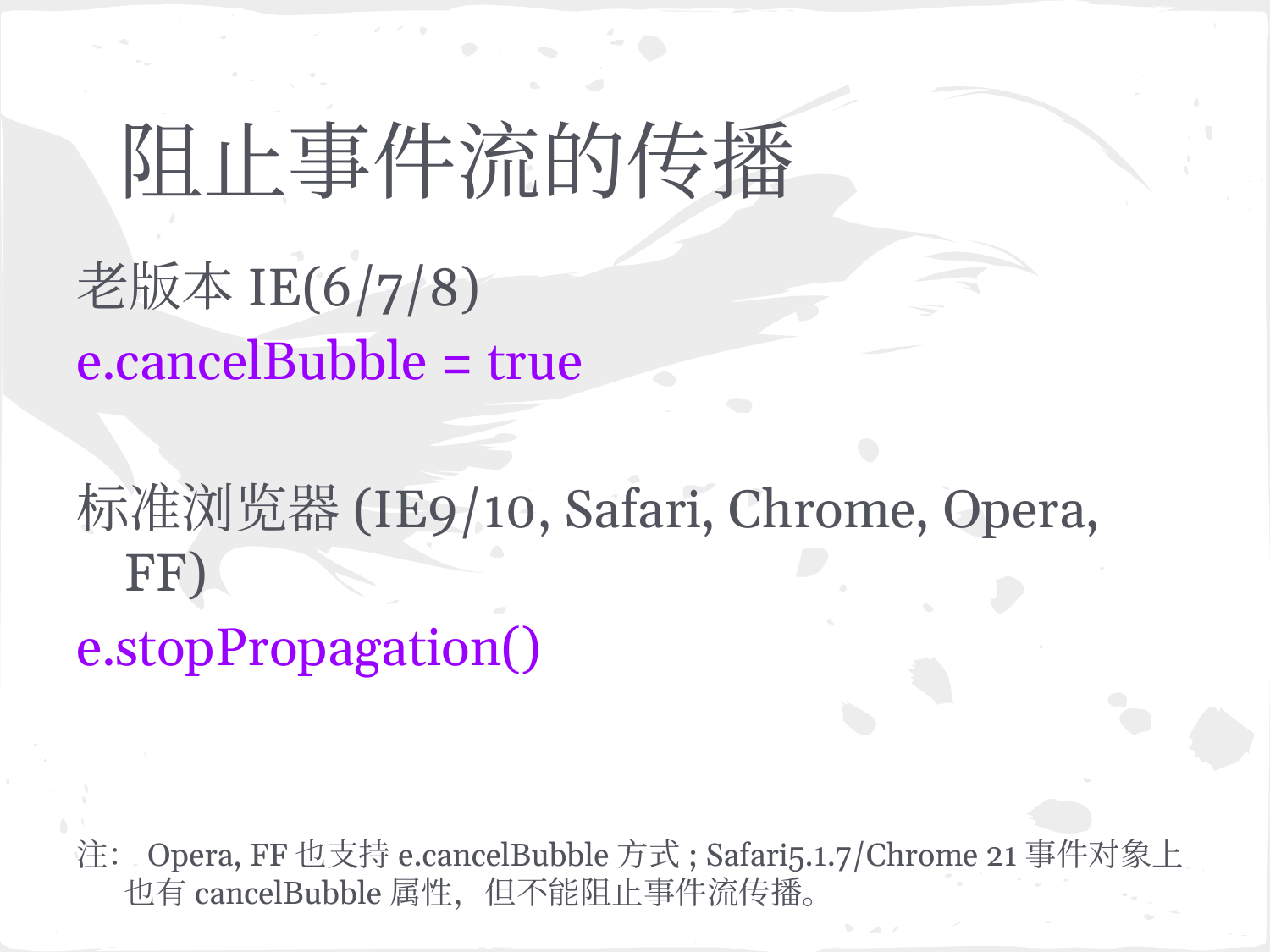

# 阻止事件流的传播
老版本IE(6/7/8)
e.cancelBubble = true

标准浏览器(IE9/10, Safari, Chrome, Opera, FF)
e.stopPropagation()

注：Opera, FF也支持e.cancelBubble方式; Safari5.1.7/Chrome 21事件对象上也有cancelBubble属性，但不能阻止事件流传播。